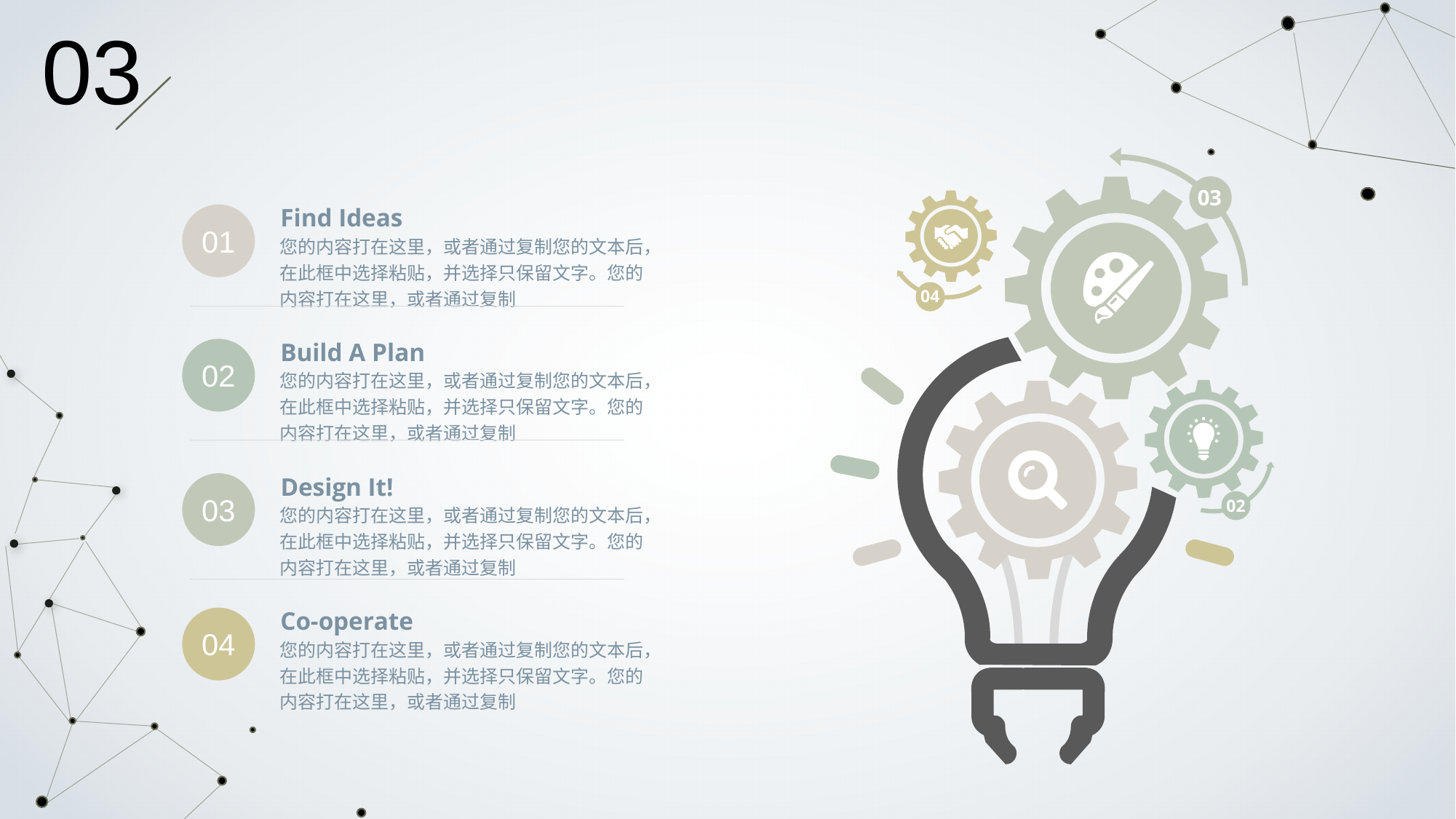

03

03

04

02

Find Ideas

01
您的内容打在这里，或者通过复制您的文本后，在此框中选择粘贴，并选择只保留文字。您的内容打在这里，或者通过复制
Build A Plan

02
您的内容打在这里，或者通过复制您的文本后，在此框中选择粘贴，并选择只保留文字。您的内容打在这里，或者通过复制

Design It!

03

您的内容打在这里，或者通过复制您的文本后，在此框中选择粘贴，并选择只保留文字。您的内容打在这里，或者通过复制

Co-operate

04

您的内容打在这里，或者通过复制您的文本后，在此框中选择粘贴，并选择只保留文字。您的内容打在这里，或者通过复制